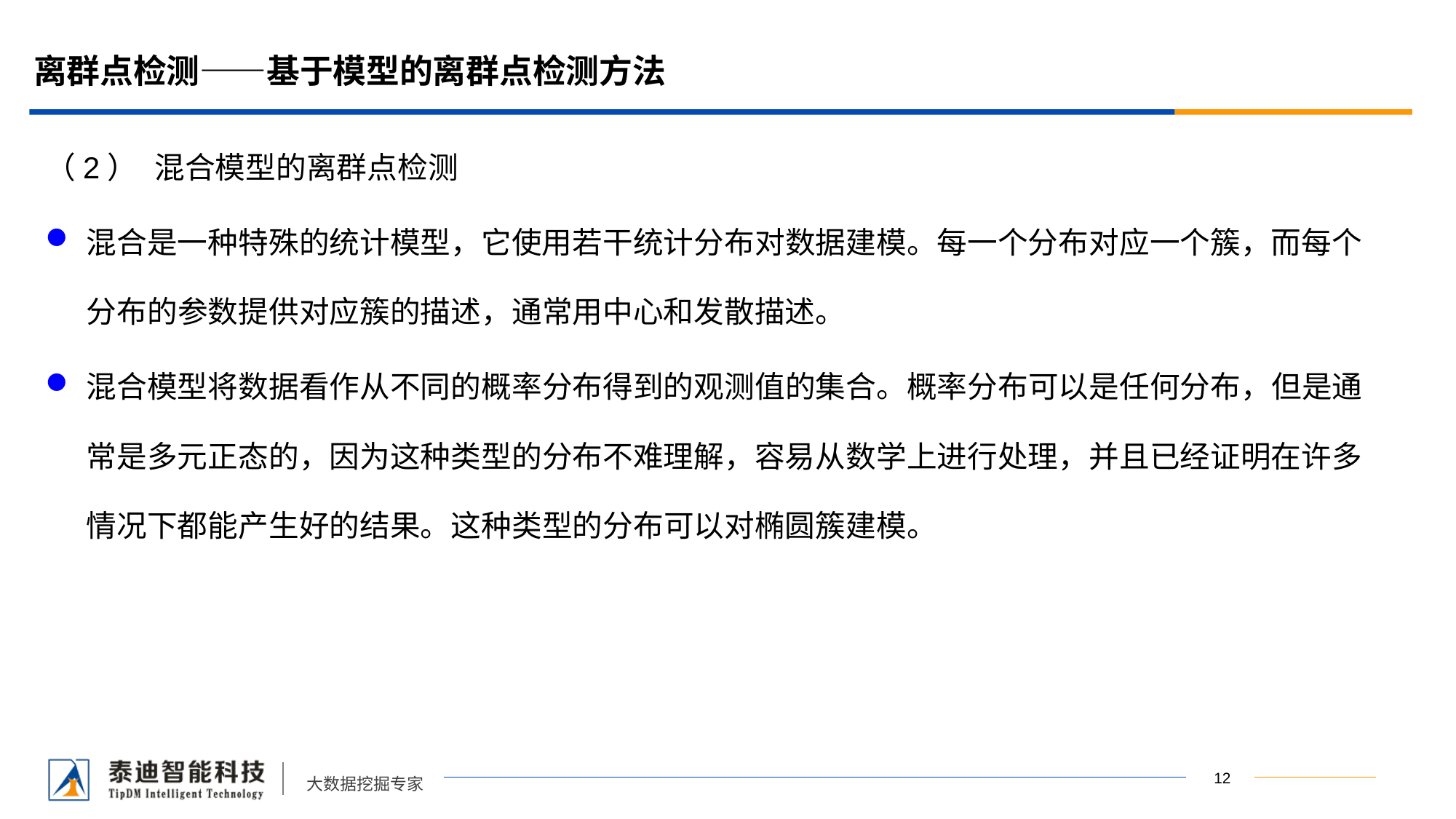

离群点检测——基于模型的离群点检测方法
（2）	混合模型的离群点检测
混合是一种特殊的统计模型，它使用若干统计分布对数据建模。每一个分布对应一个簇，而每个分布的参数提供对应簇的描述，通常用中心和发散描述。
混合模型将数据看作从不同的概率分布得到的观测值的集合。概率分布可以是任何分布，但是通常是多元正态的，因为这种类型的分布不难理解，容易从数学上进行处理，并且已经证明在许多情况下都能产生好的结果。这种类型的分布可以对椭圆簇建模。